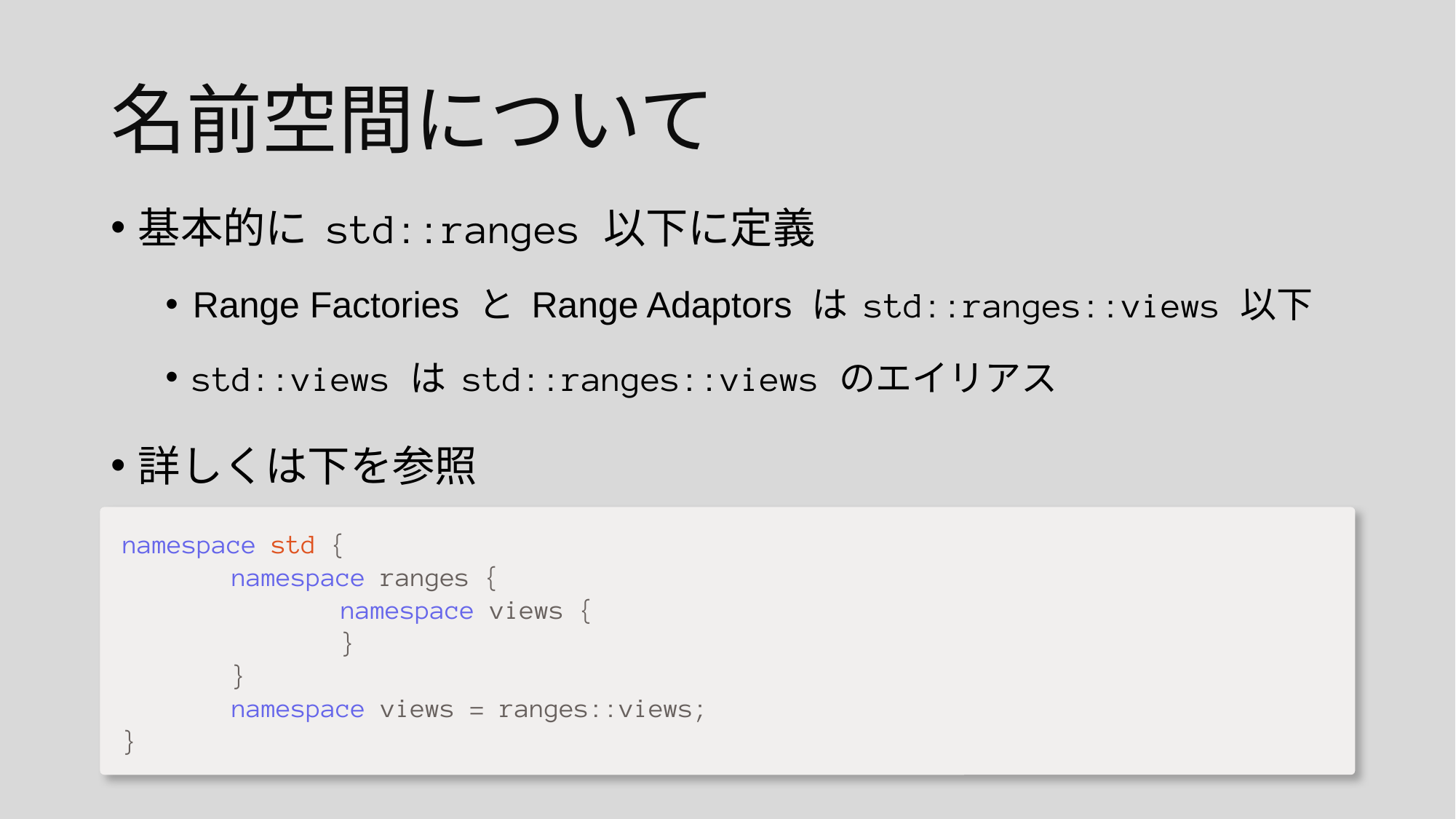

# 名前空間について
基本的に std::ranges 以下に定義
Range Factories と Range Adaptors は std::ranges::views 以下
std::views は std::ranges::views のエイリアス
詳しくは下を参照

namespace std {
	namespace ranges {
		namespace views {
		}
	}
	namespace views = ranges::views;
}